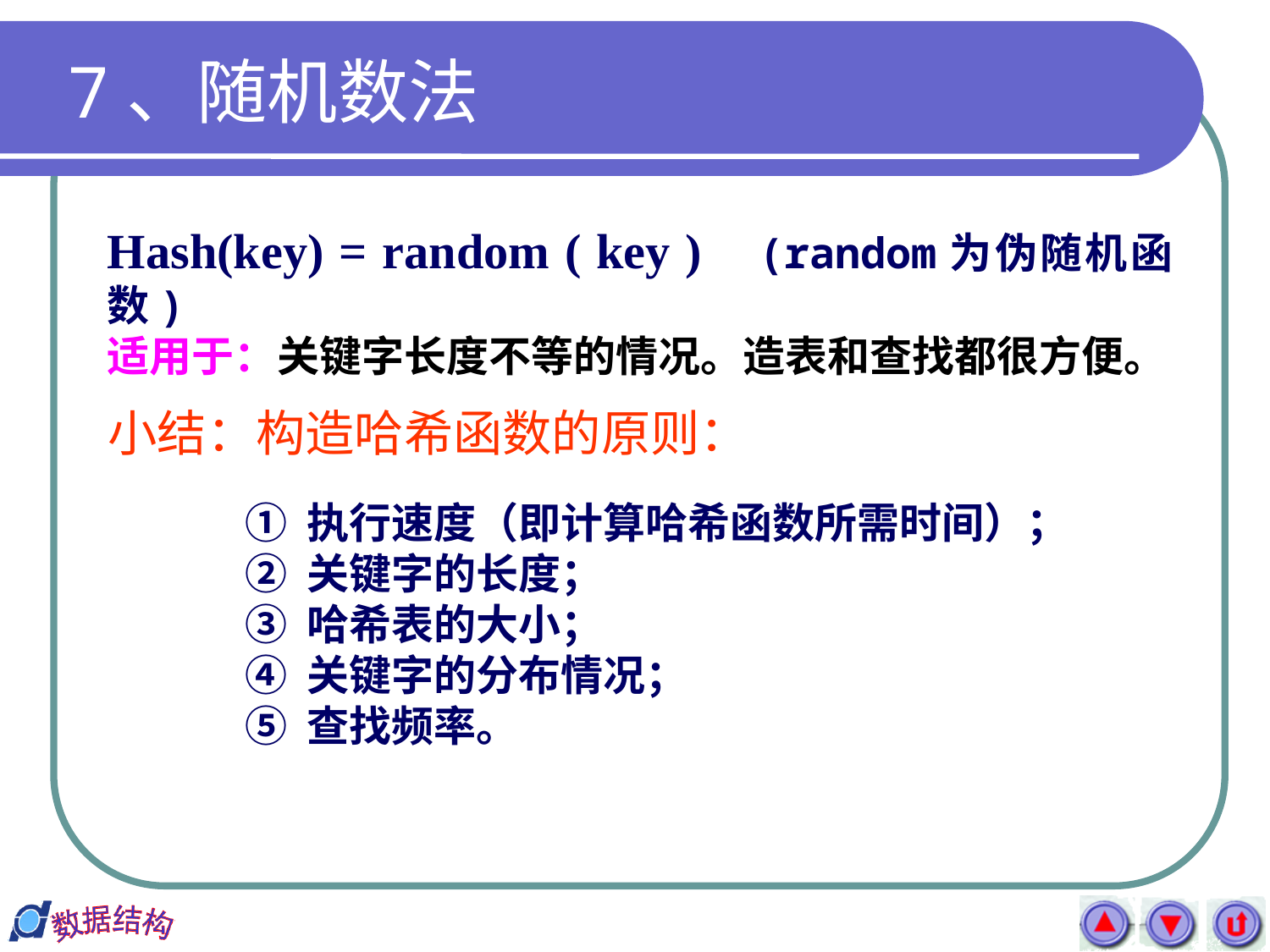

# 7、随机数法
Hash(key) = random ( key )  (random为伪随机函数)
适用于：关键字长度不等的情况。造表和查找都很方便。
小结：构造哈希函数的原则：
① 执行速度（即计算哈希函数所需时间）；
② 关键字的长度；
③ 哈希表的大小；
④ 关键字的分布情况；
⑤ 查找频率。